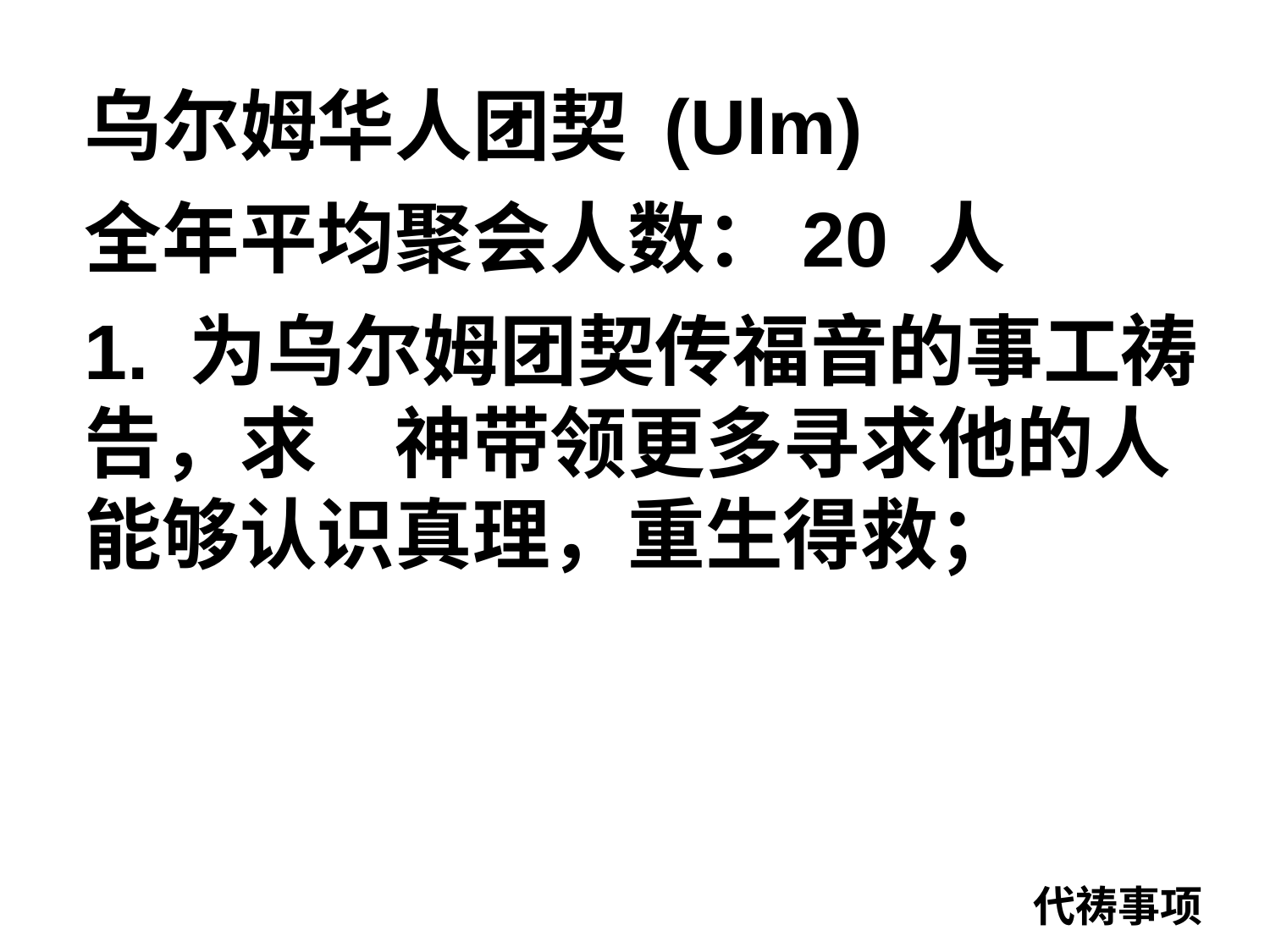

乌尔姆华人团契 (Ulm)
全年平均聚会人数：20 人
1. 为乌尔姆团契传福音的事工祷告，求　神带领更多寻求他的人能够认识真理，重生得救；
代祷事项